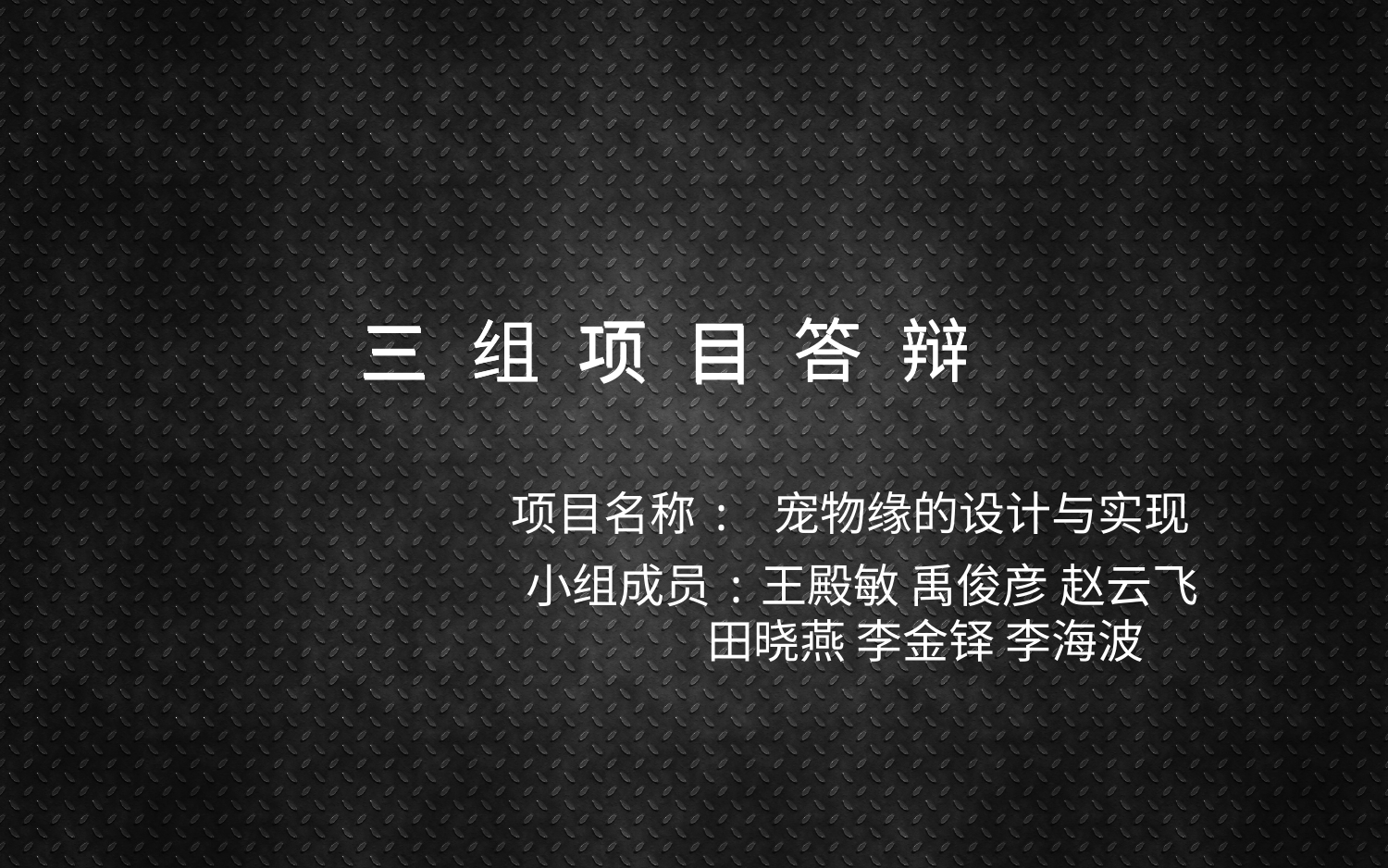

答
辩
项
答
辩
组
目
三
组
项
三
目
项目名称: 宠物缘的设计与实现
小组成员:王殿敏 禹俊彦 赵云飞
	   田晓燕 李金铎 李海波